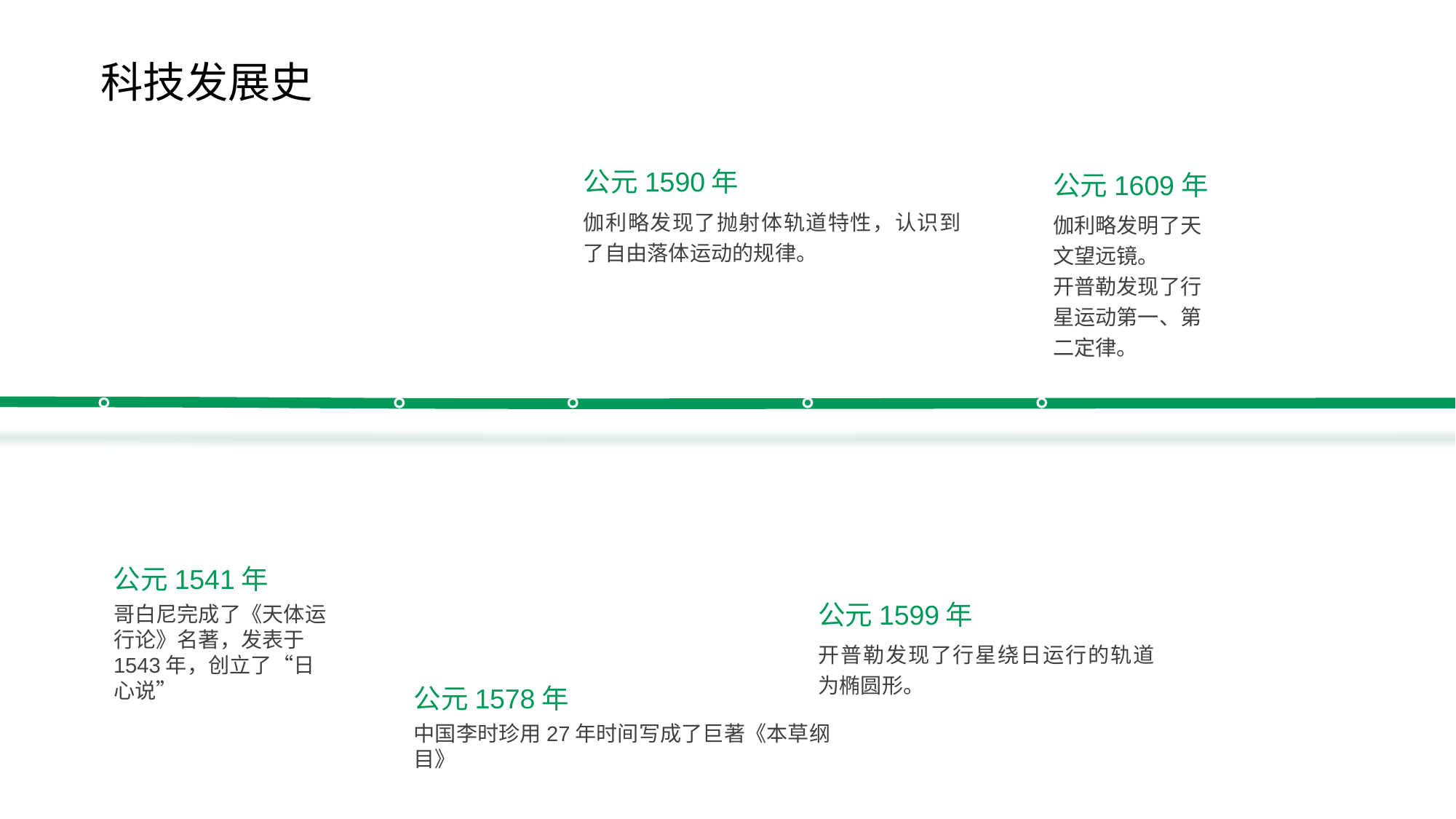

科技发展史
公元1590年

公元1609年

伽利略发现了抛射体轨道特性，认识到了自由落体运动的规律。
伽利略发明了天文望远镜。
开普勒发现了行星运动第一、第二定律。

公元1541年
公元1599年
哥白尼完成了《天体运行论》名著，发表于1543年，创立了“日心说”
开普勒发现了行星绕日运行的轨道为椭圆形。
公元1578年
中国李时珍用27年时间写成了巨著《本草纲目》